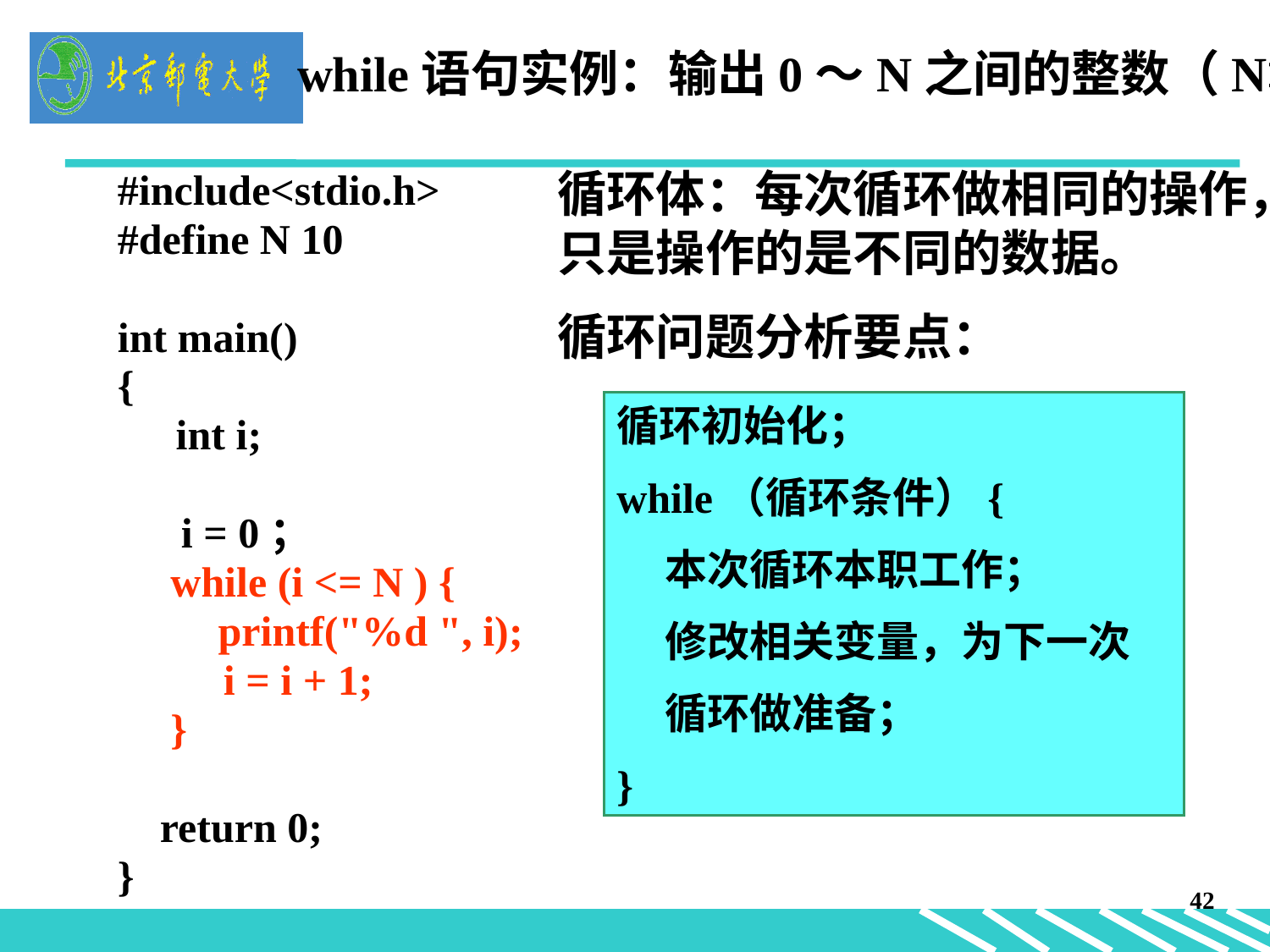

while语句实例：输出0～N之间的整数（N>0)
循环体：每次循环做相同的操作，只是操作的是不同的数据。
循环问题分析要点：
#include<stdio.h>
#define N 10

int main()
{
	 int i;

      i = 0；
     while (i <= N ) {
	     printf("%d ", i);
          i = i + 1;
     }

    return 0;
}
循环初始化；
while（循环条件）{
    本次循环本职工作；
    修改相关变量，为下一次
    循环做准备；
}
42